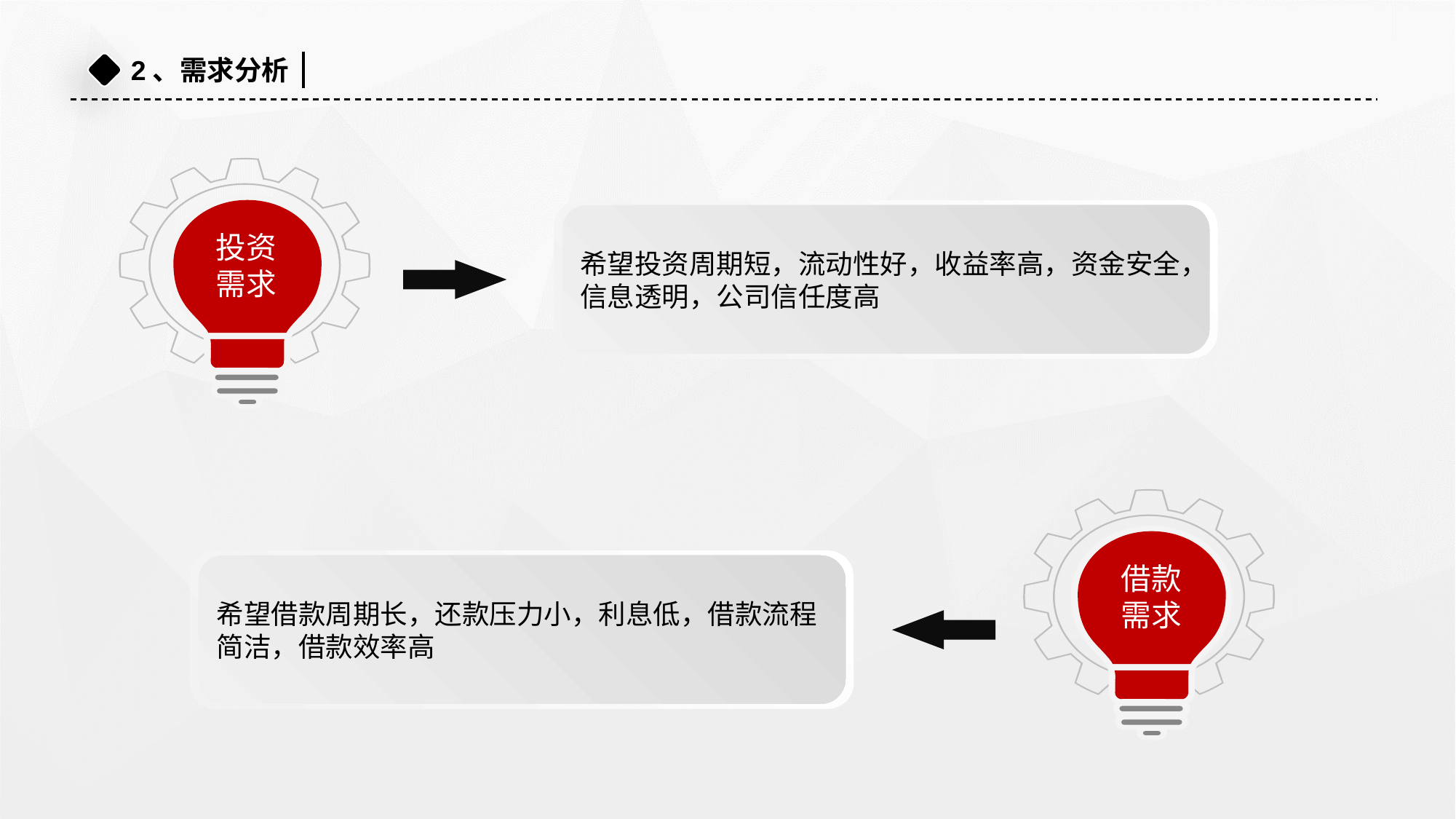

2、需求分析

希望投资周期短，流动性好，收益率高，资金安全，信息透明，公司信任度高
投资需求

希望借款周期长，还款压力小，利息低，借款流程简洁，借款效率高
借款需求